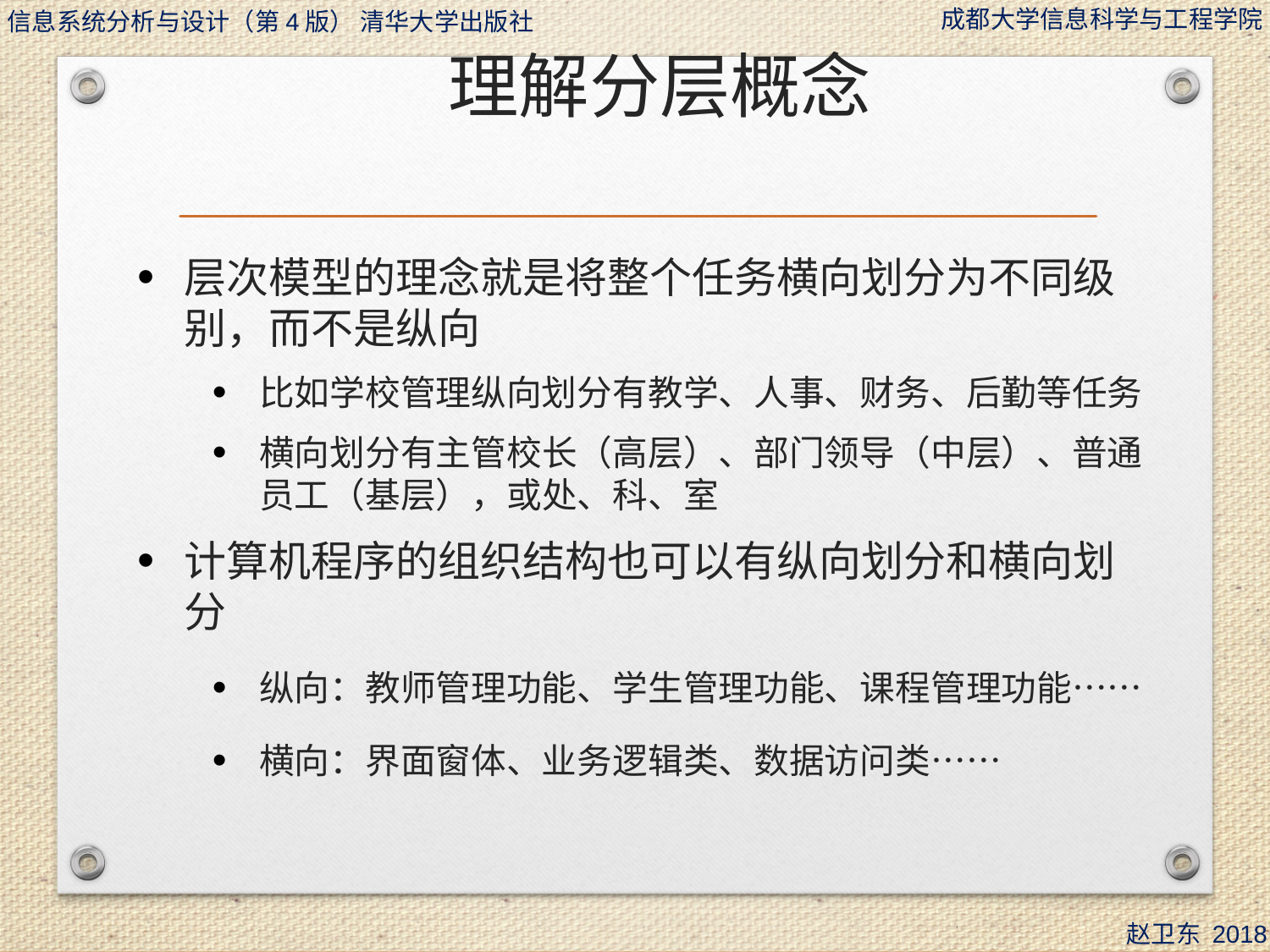

# 理解分层概念
层次模型的理念就是将整个任务横向划分为不同级别，而不是纵向
比如学校管理纵向划分有教学、人事、财务、后勤等任务
横向划分有主管校长（高层）、部门领导（中层）、普通员工（基层），或处、科、室
计算机程序的组织结构也可以有纵向划分和横向划分
纵向：教师管理功能、学生管理功能、课程管理功能……
横向：界面窗体、业务逻辑类、数据访问类……